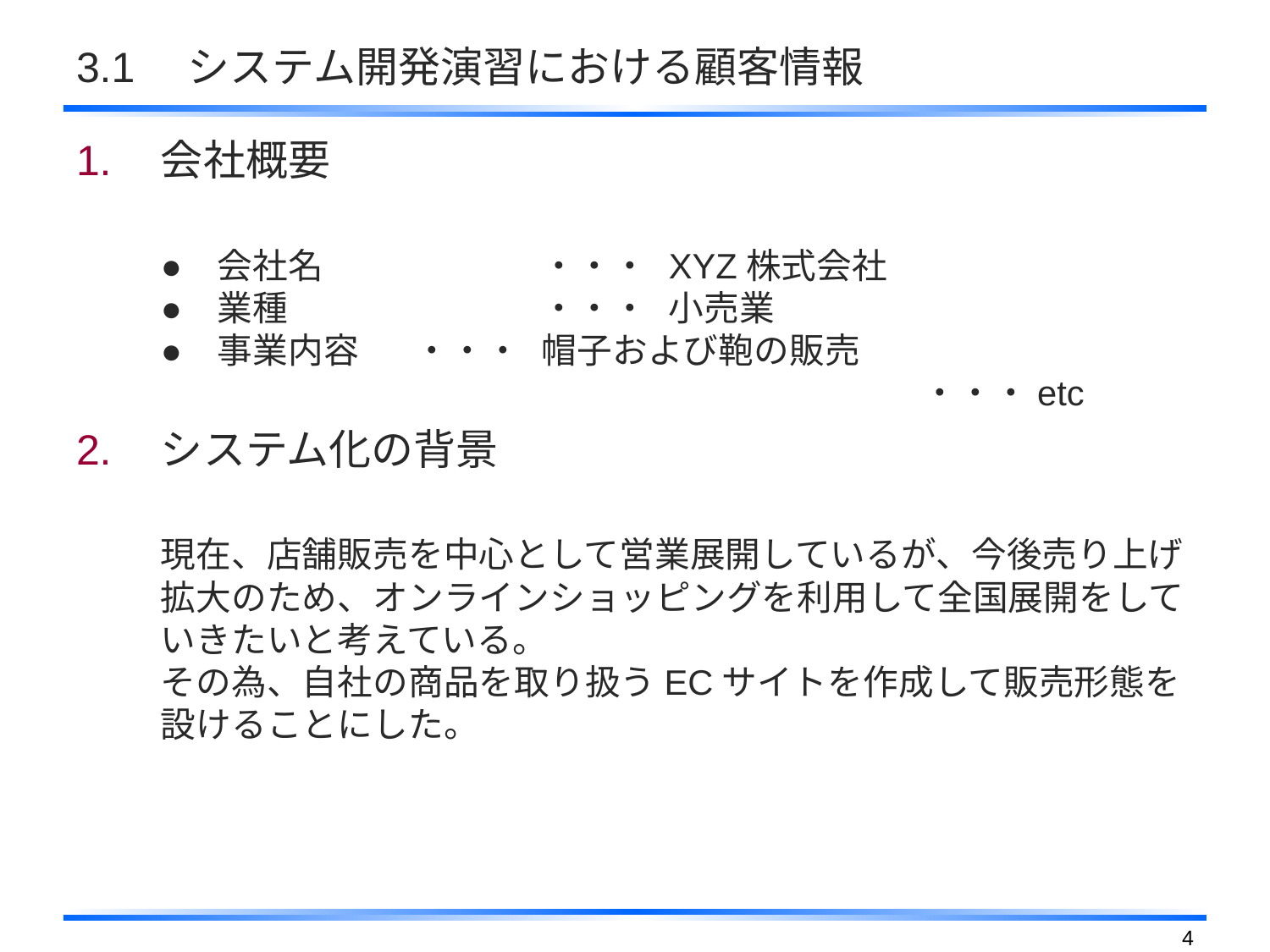

# 3.1　システム開発演習における顧客情報
会社概要
●　会社名		・・・	XYZ株式会社
●　業種		・・・	小売業
●　事業内容	・・・	帽子および鞄の販売
						・・・etc
システム化の背景
現在、店舗販売を中心として営業展開しているが、今後売り上げ拡大のため、オンラインショッピングを利用して全国展開をしていきたいと考えている。
その為、自社の商品を取り扱うECサイトを作成して販売形態を設けることにした。
4